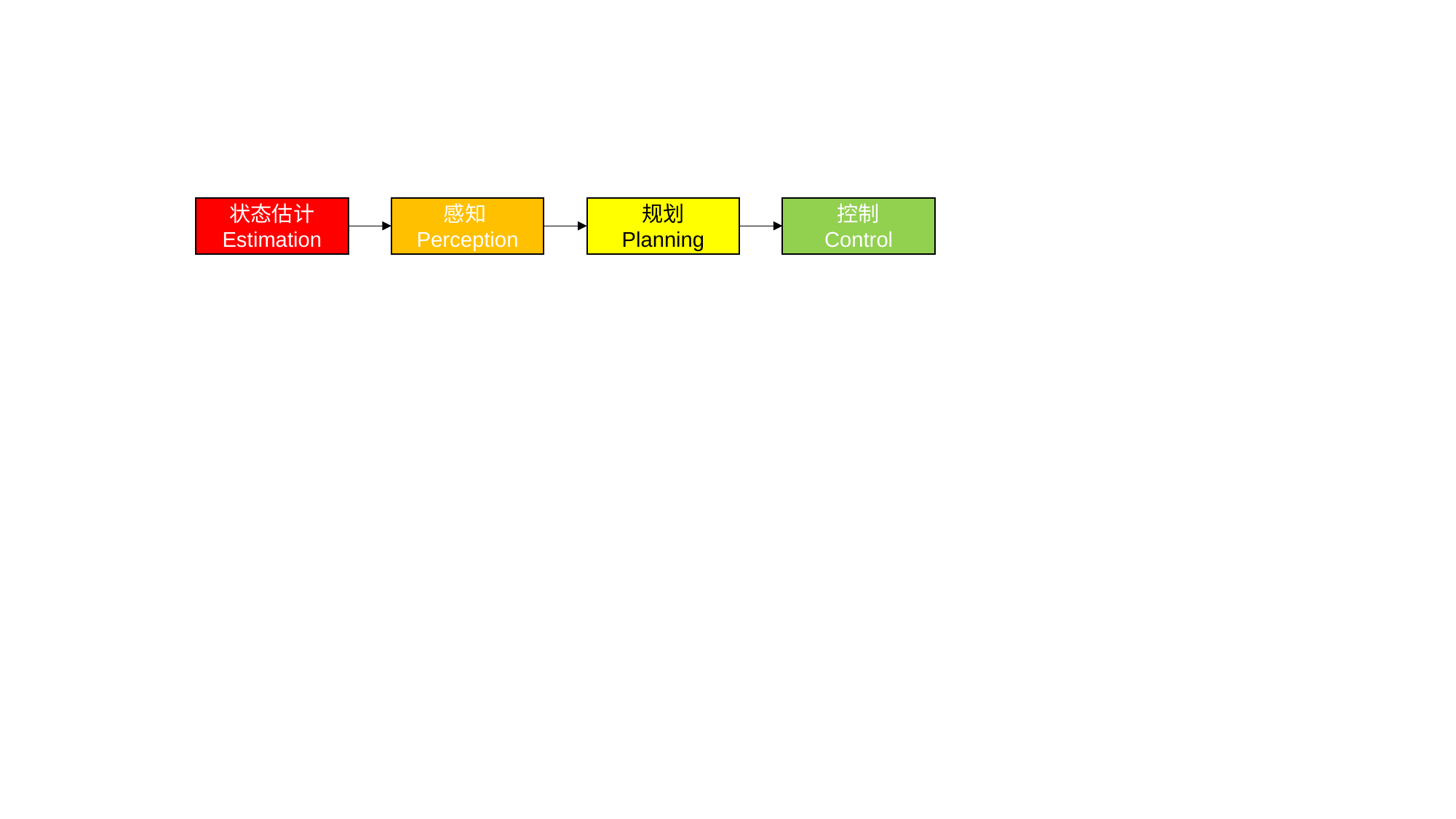

状态估计
Estimation
感知Perception
规划
Planning
控制
Control